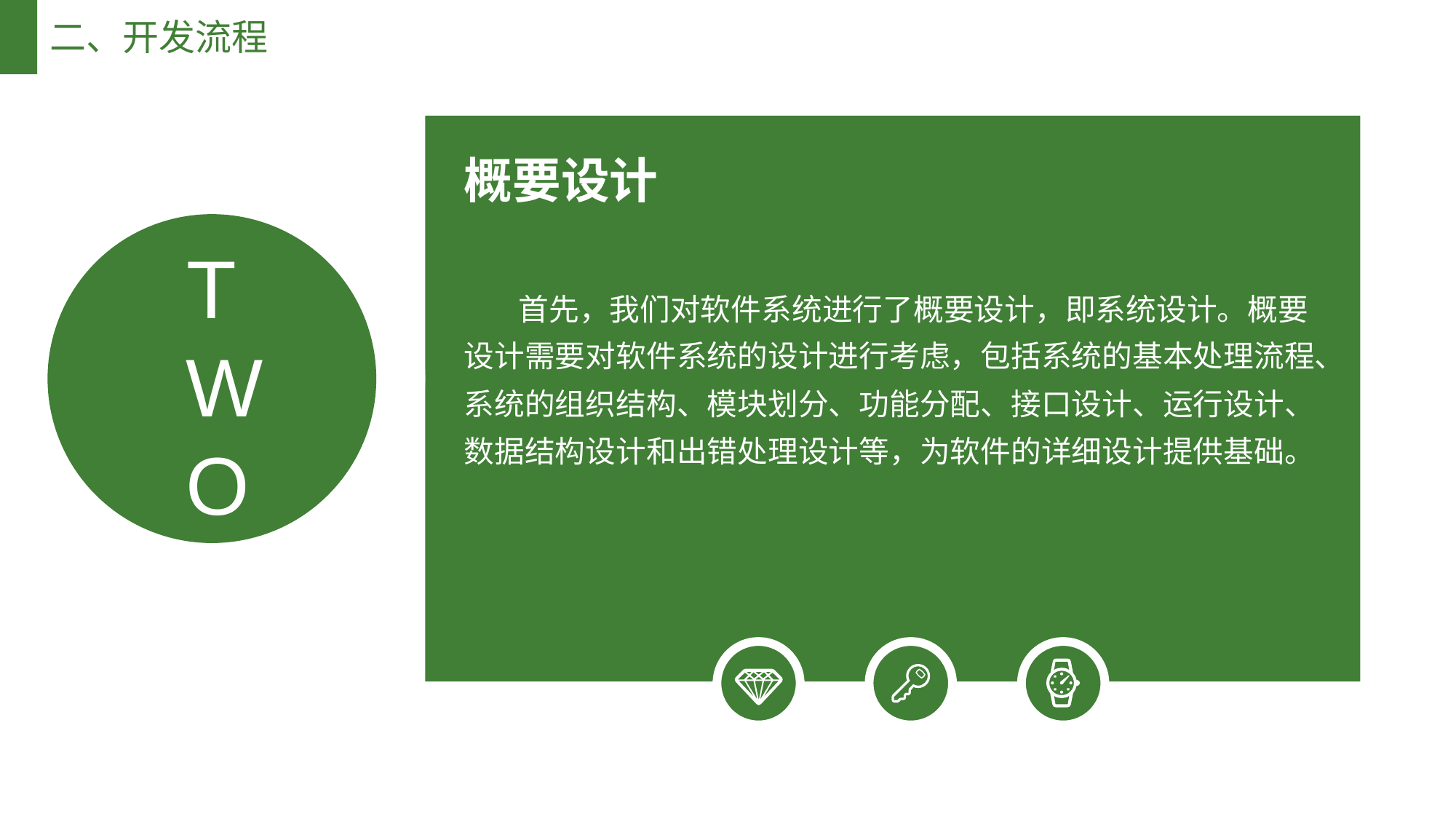

二、开发流程

概要设计

       首先，我们对软件系统进行了概要设计，即系统设计。概要设计需要对软件系统的设计进行考虑，包括系统的基本处理流程、系统的组织结构、模块划分、功能分配、接口设计、运行设计、数据结构设计和出错处理设计等，为软件的详细设计提供基础。
TWO